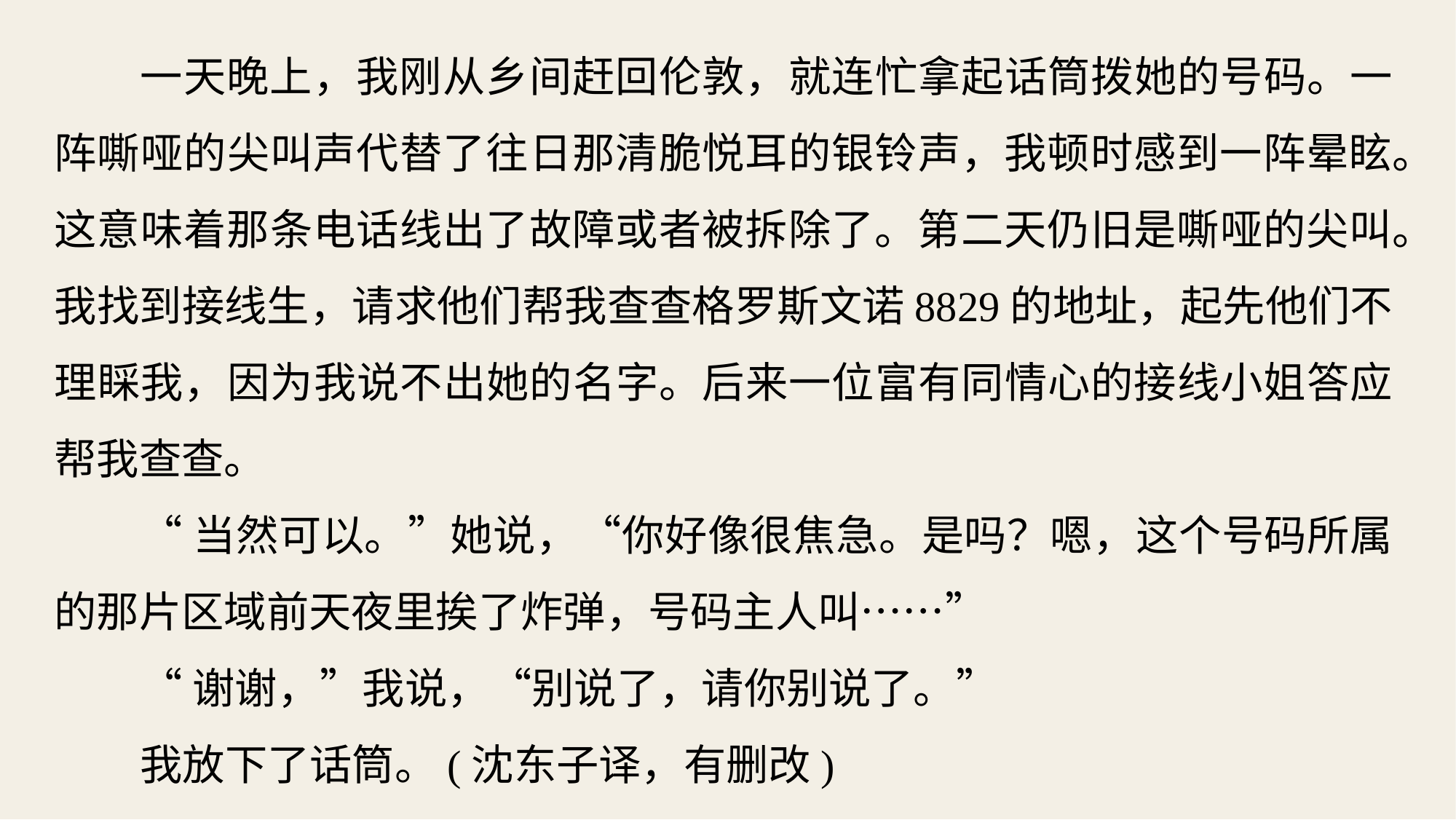

一天晚上，我刚从乡间赶回伦敦，就连忙拿起话筒拨她的号码。一阵嘶哑的尖叫声代替了往日那清脆悦耳的银铃声，我顿时感到一阵晕眩。这意味着那条电话线出了故障或者被拆除了。第二天仍旧是嘶哑的尖叫。我找到接线生，请求他们帮我查查格罗斯文诺8829的地址，起先他们不理睬我，因为我说不出她的名字。后来一位富有同情心的接线小姐答应帮我查查。
“当然可以。”她说，“你好像很焦急。是吗？嗯，这个号码所属的那片区域前天夜里挨了炸弹，号码主人叫……”
“谢谢，”我说，“别说了，请你别说了。”
我放下了话筒。(沈东子译，有删改)